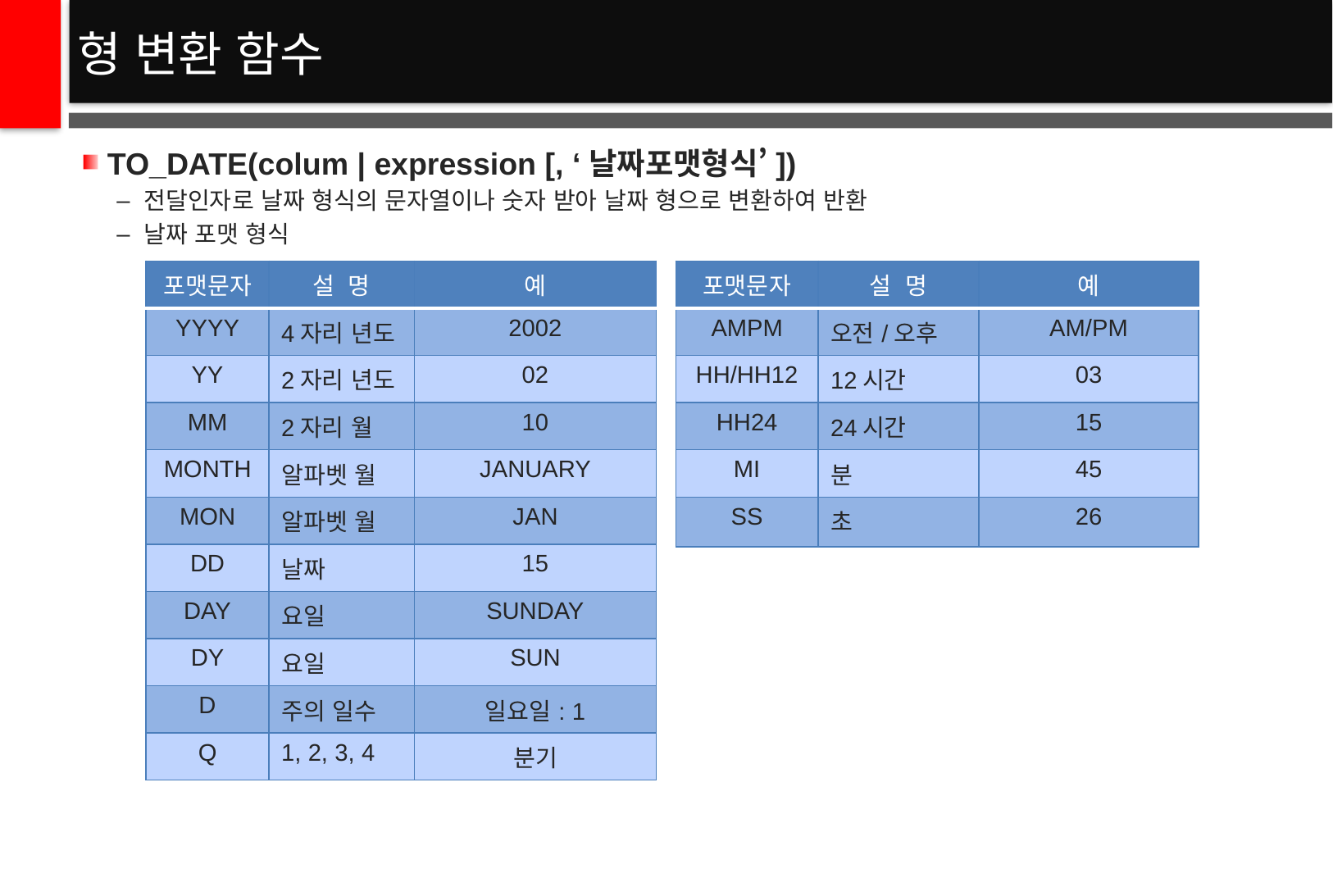

# 형 변환 함수
TO_DATE(colum | expression [, ‘날짜포맷형식’])
전달인자로 날짜 형식의 문자열이나 숫자 받아 날짜 형으로 변환하여 반환
날짜 포맷 형식

| 포맷문자 | 설 명 | 예 |
| --- | --- | --- |
| YYYY | 4자리 년도 | 2002 |
| YY | 2자리 년도 | 02 |
| MM | 2자리 월 | 10 |
| MONTH | 알파벳 월 | JANUARY |
| MON | 알파벳 월 | JAN |
| DD | 날짜 | 15 |
| DAY | 요일 | SUNDAY |
| DY | 요일 | SUN |
| D | 주의 일수 | 일요일: 1 |
| Q | 1, 2, 3, 4 | 분기 |
| 포맷문자 | 설 명 | 예 |
| --- | --- | --- |
| AMPM | 오전/오후 | AM/PM |
| HH/HH12 | 12시간 | 03 |
| HH24 | 24시간 | 15 |
| MI | 분 | 45 |
| SS | 초 | 26 |